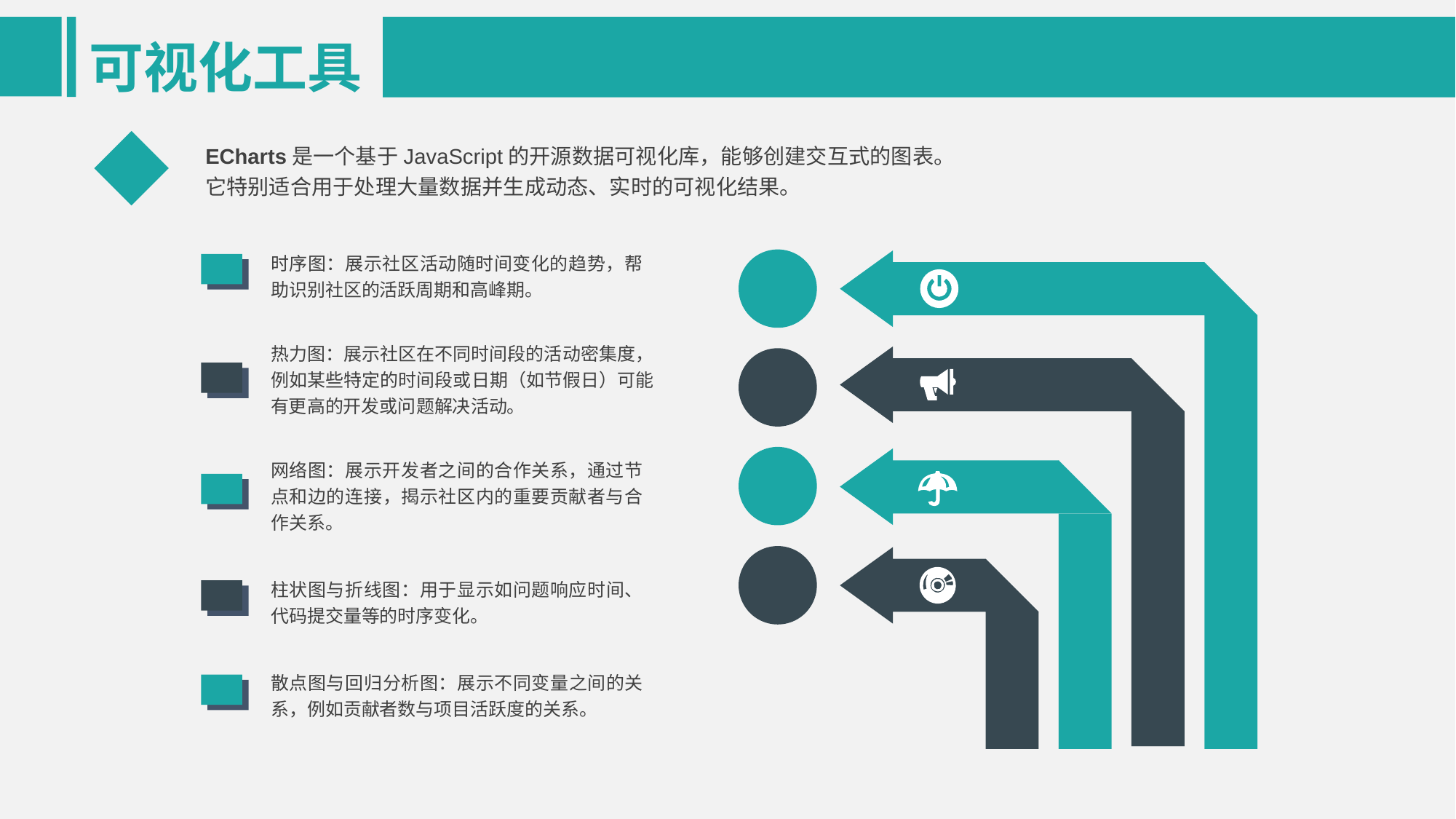

可视化工具

ECharts是一个基于JavaScript的开源数据可视化库，能够创建交互式的图表。
它特别适合用于处理大量数据并生成动态、实时的可视化结果。
时序图：展示社区活动随时间变化的趋势，帮助识别社区的活跃周期和高峰期。

热力图：展示社区在不同时间段的活动密集度，例如某些特定的时间段或日期（如节假日）可能有更高的开发或问题解决活动。

网络图：展示开发者之间的合作关系，通过节点和边的连接，揭示社区内的重要贡献者与合作关系。

柱状图与折线图：用于显示如问题响应时间、代码提交量等的时序变化。

散点图与回归分析图：展示不同变量之间的关系，例如贡献者数与项目活跃度的关系。